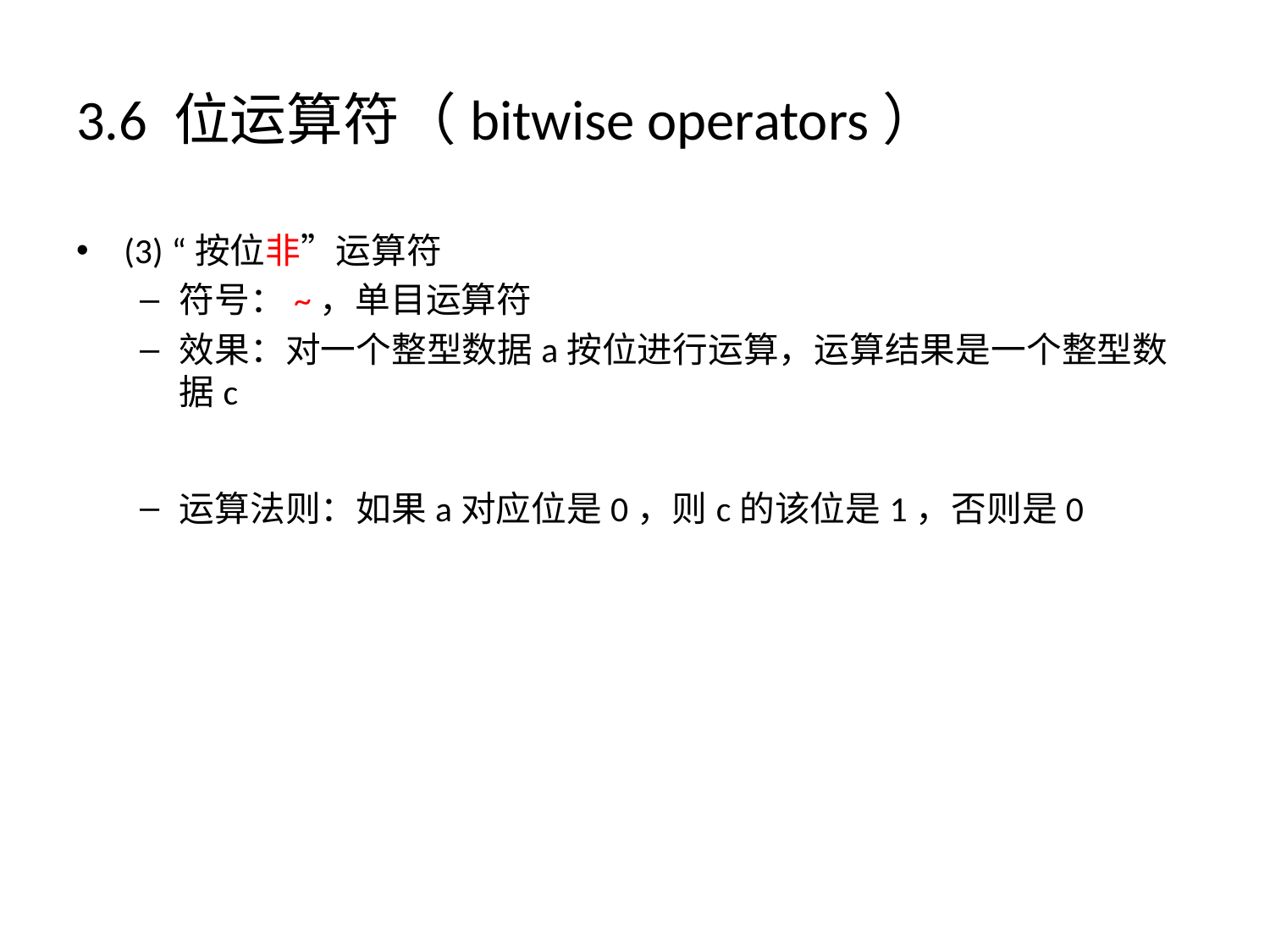

# 3.6 位运算符（bitwise operators）
(3) “按位非”运算符
符号：~，单目运算符
效果：对一个整型数据a按位进行运算，运算结果是一个整型数据c

运算法则：如果a对应位是0，则c的该位是1，否则是0